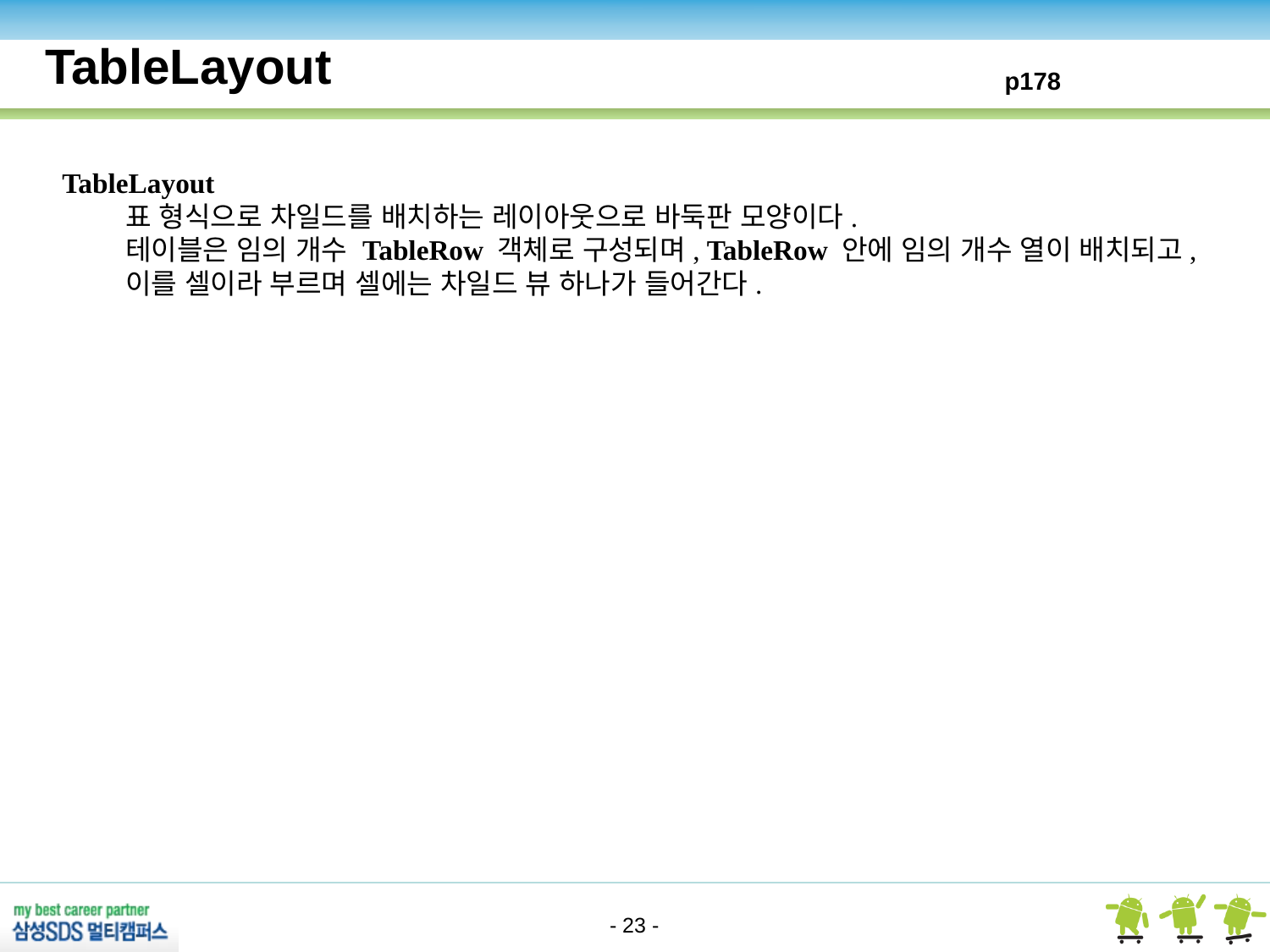

TableLayout
p178
TableLayout
표 형식으로 차일드를 배치하는 레이아웃으로 바둑판 모양이다.
테이블은 임의 개수 TableRow 객체로 구성되며, TableRow 안에 임의 개수 열이 배치되고, 이를 셀이라 부르며 셀에는 차일드 뷰 하나가 들어간다.

- 23 -